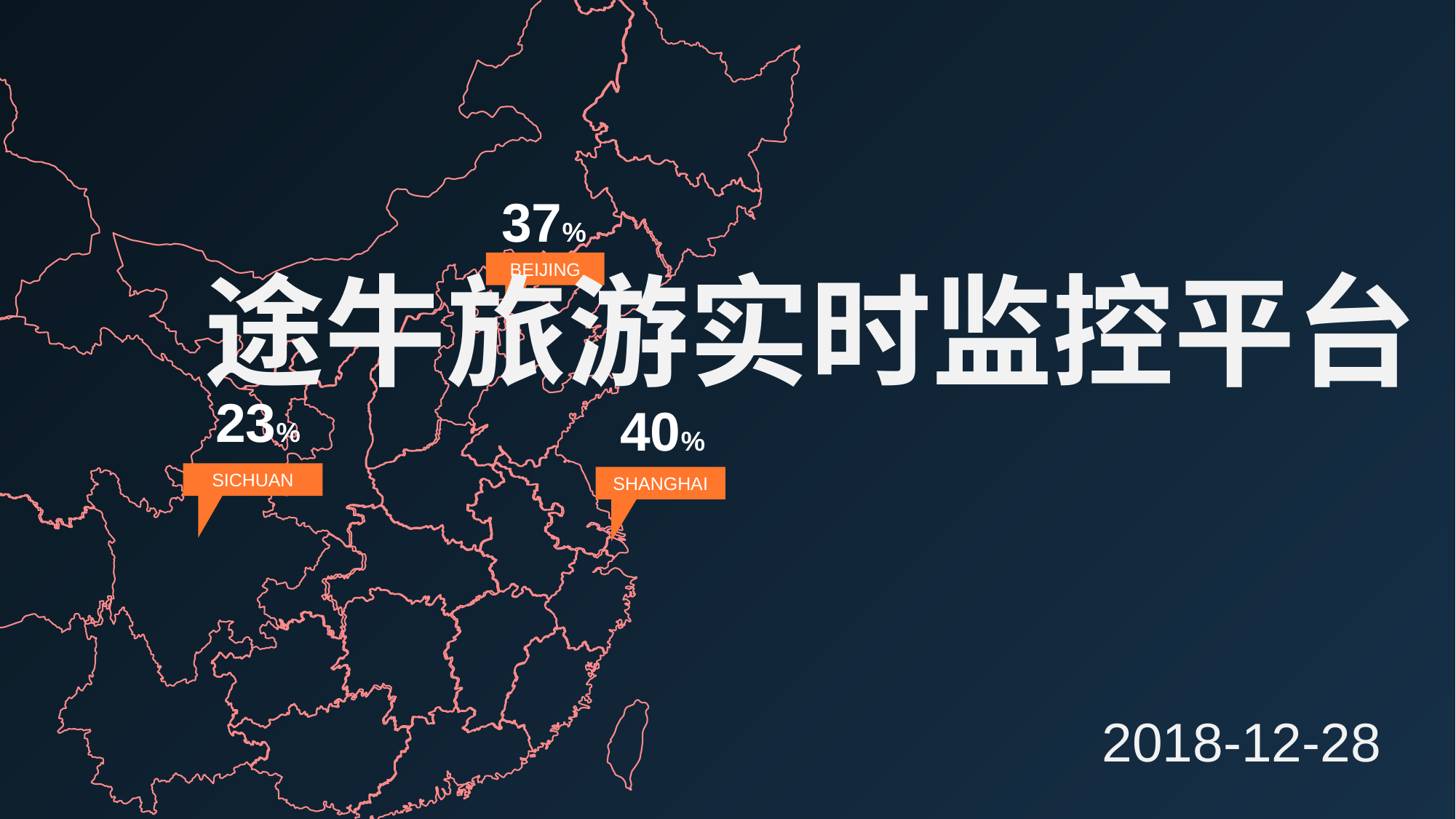

37%
途牛旅游实时监控平台
BEIJING

23%
40%
SICHUAN

SHANGHAI

2018-12-28